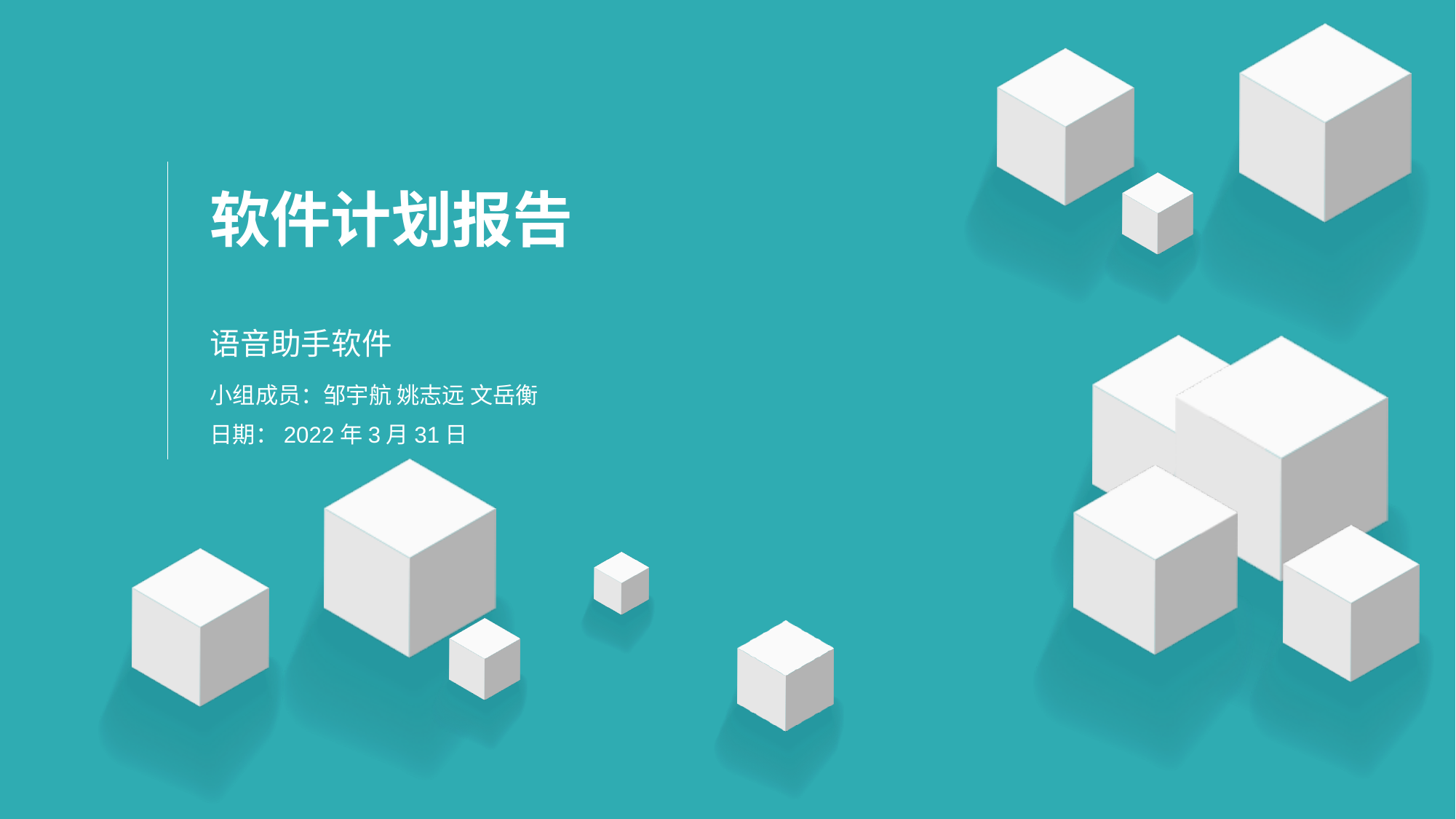

# 软件计划报告
语音助手软件
小组成员：邹宇航 姚志远 文岳衡
日期：2022年3月31日